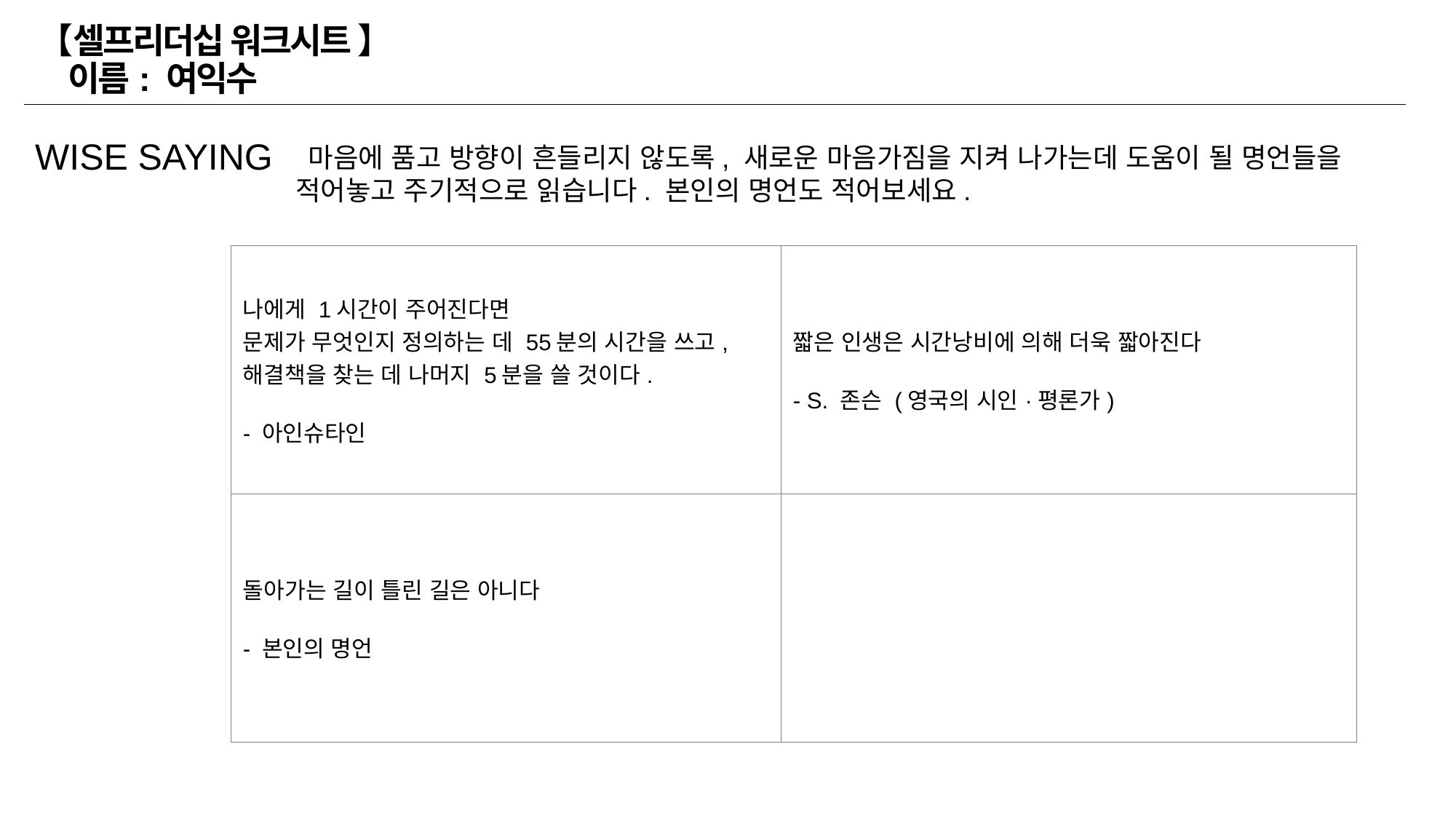

【셀프리더십 워크시트 】                                                                                                                             이름: 여익수
WISE SAYING
 마음에 품고 방향이 흔들리지 않도록, 새로운 마음가짐을 지켜 나가는데 도움이 될 명언들을 적어놓고 주기적으로 읽습니다. 본인의 명언도 적어보세요.

| 나에게 1시간이 주어진다면 문제가 무엇인지 정의하는 데 55분의 시간을 쓰고, 해결책을 찾는 데 나머지 5분을 쓸 것이다. - 아인슈타인 | 짧은 인생은 시간낭비에 의해 더욱 짧아진다 - S. 존슨 (영국의 시인·평론가) |
| --- | --- |
| 돌아가는 길이 틀린 길은 아니다 - 본인의 명언 |  |